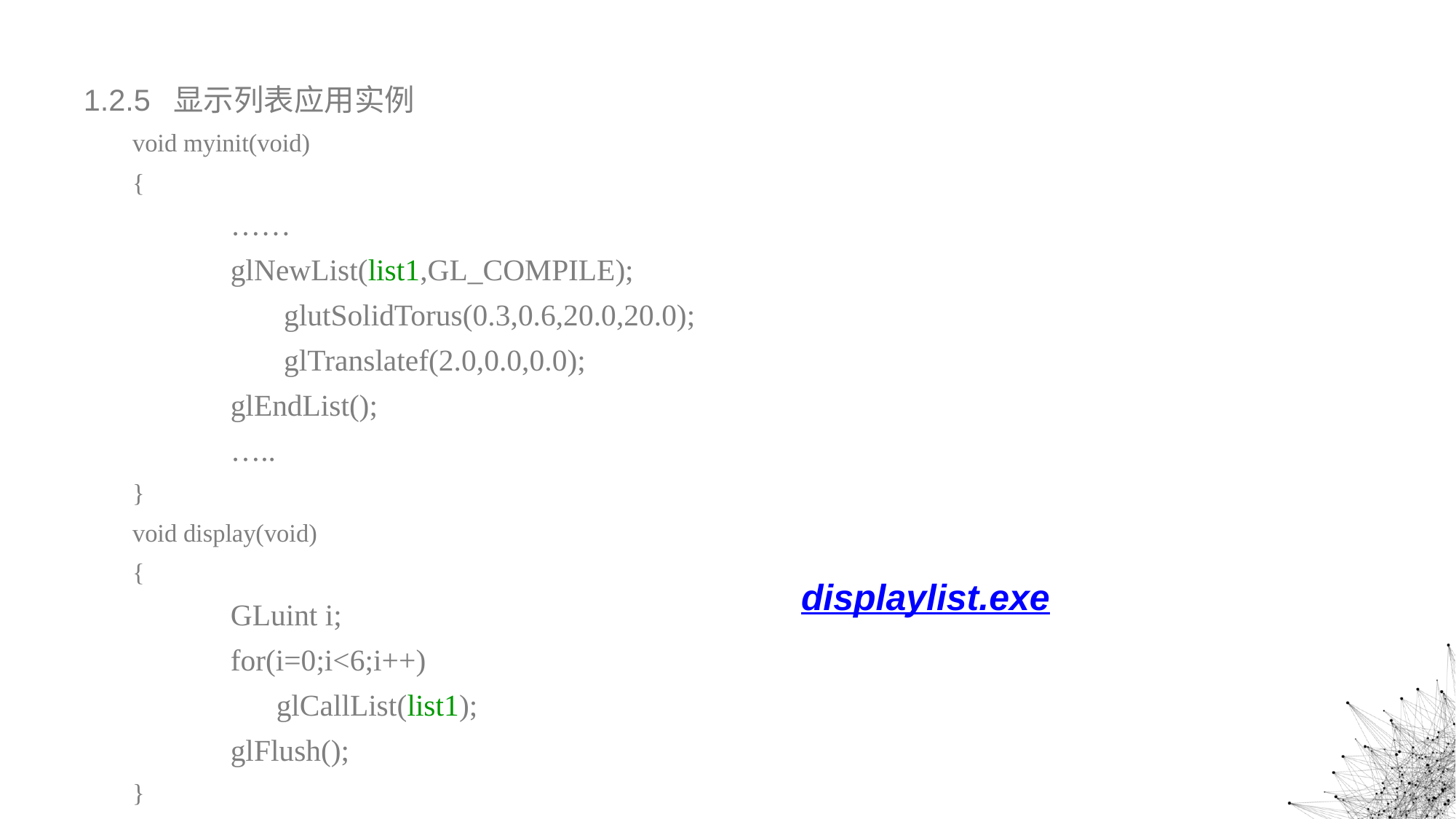

1.2.5  显示列表应用实例
void myinit(void)
{
……
glNewList(list1,GL_COMPILE);
       glutSolidTorus(0.3,0.6,20.0,20.0);
       glTranslatef(2.0,0.0,0.0);
glEndList();
…..
}
void display(void)
{
GLuint i;
for(i=0;i<6;i++)
      glCallList(list1);
glFlush();
}

displaylist.exe